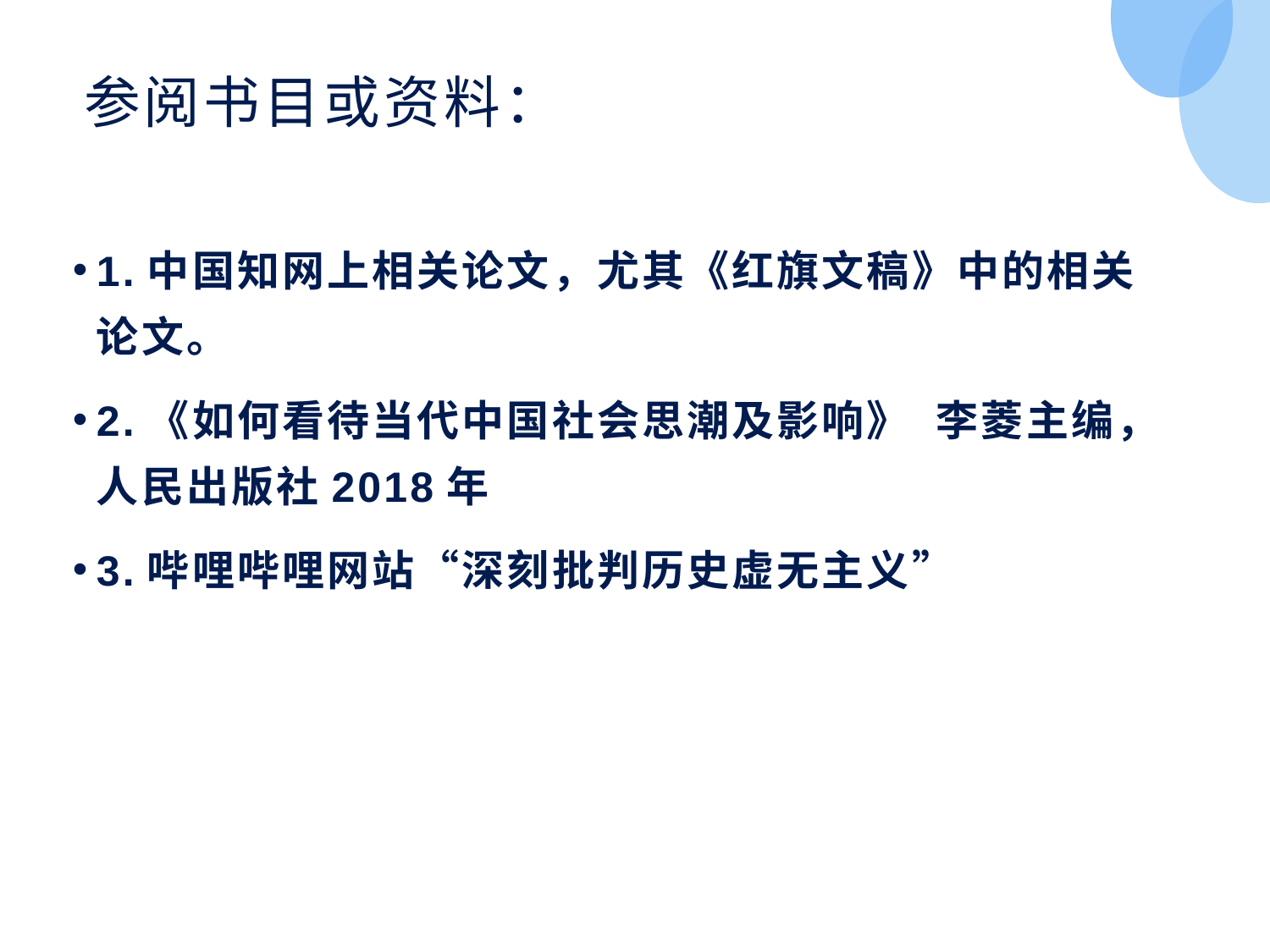

# 参阅书目或资料：
1.中国知网上相关论文，尤其《红旗文稿》中的相关论文。
2.《如何看待当代中国社会思潮及影响》  李菱主编，人民出版社2018年
3.哔哩哔哩网站“深刻批判历史虚无主义”